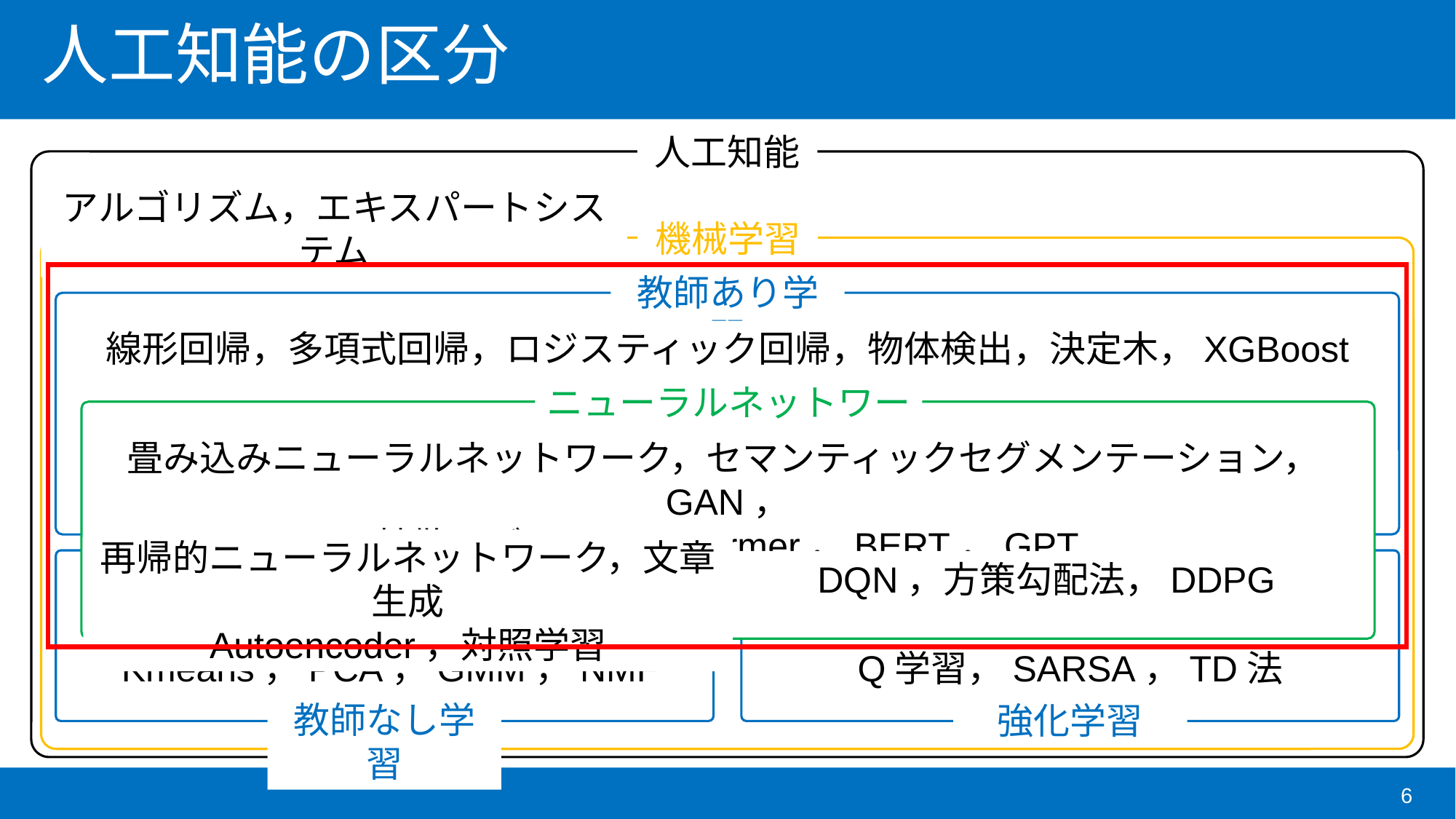

# 人工知能の区分
人工知能

アルゴリズム，エキスパートシステム
機械学習

教師あり学習

線形回帰，多項式回帰，ロジスティック回帰，物体検出，決定木，XGBoost
ニューラルネットワーク

畳み込みニューラルネットワーク，セマンティックセグメンテーション，GAN，
拡散モデル，Transformer，BERT，GPT
再帰的ニューラルネットワーク，文章生成
Autoencoder，対照学習

DQN，方策勾配法，DDPG
Kmeans，PCA，GMM，NMF
Q学習，SARSA，TD法
教師なし学習
強化学習
6